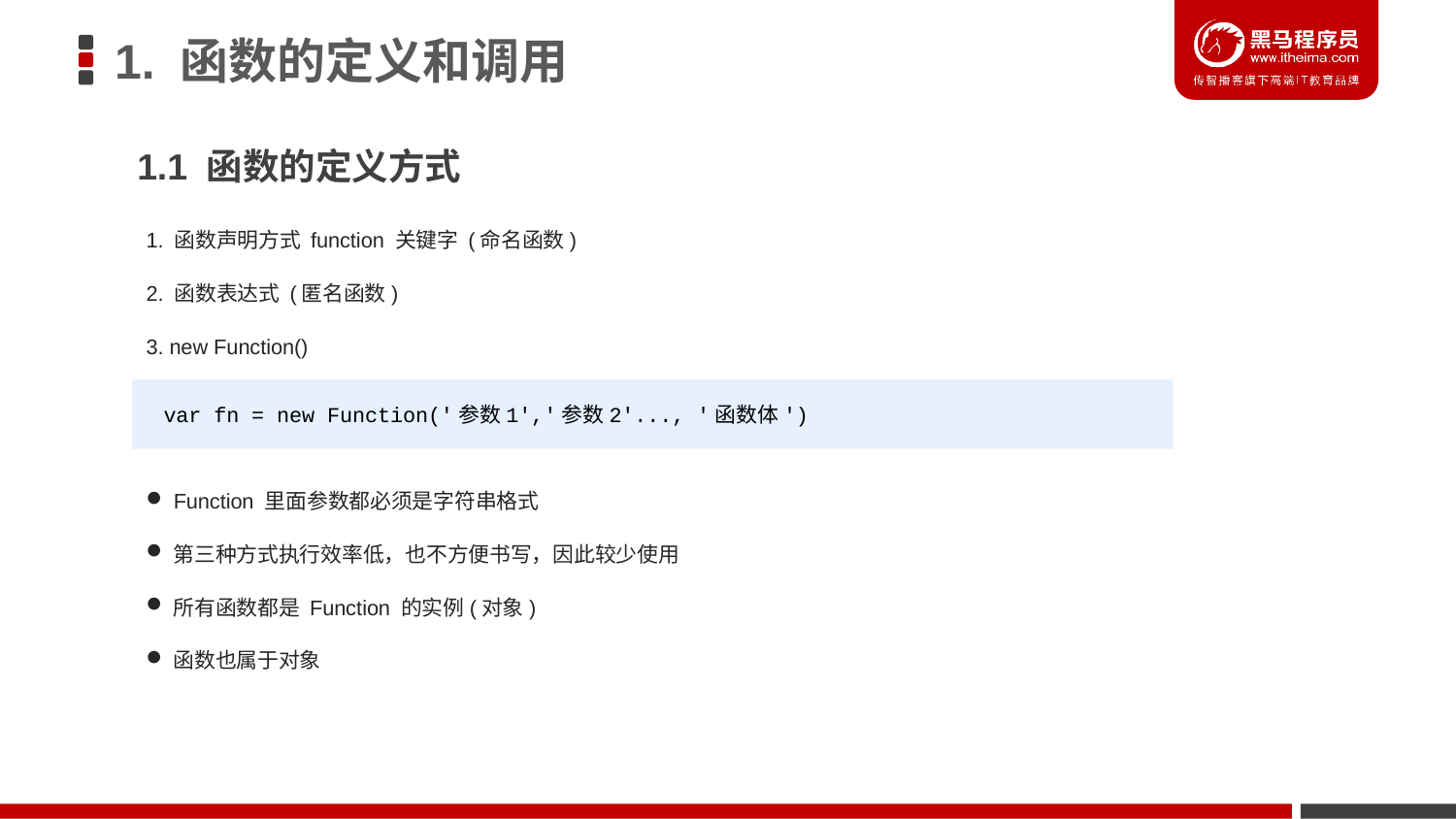

# 1. 函数的定义和调用
1.1 函数的定义方式
1. 函数声明方式 function 关键字 (命名函数)
2. 函数表达式 (匿名函数)
3. new Function()
var fn = new Function('参数1','参数2'..., '函数体')
Function 里面参数都必须是字符串格式
第三种方式执行效率低，也不方便书写，因此较少使用
所有函数都是 Function 的实例(对象)
函数也属于对象